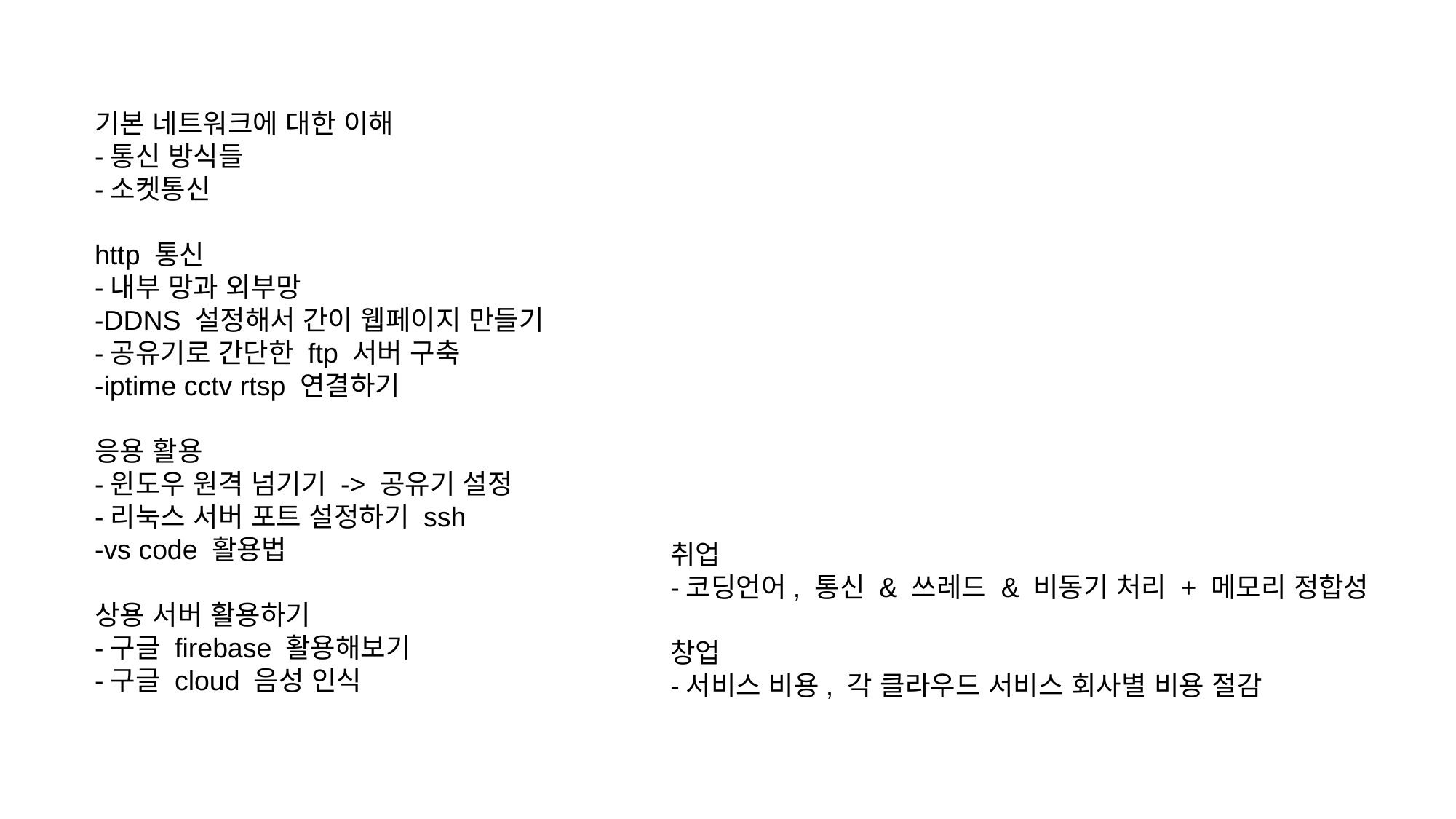

기본 네트워크에 대한 이해
-통신 방식들
-소켓통신

http 통신
-내부 망과 외부망
-DDNS 설정해서 간이 웹페이지 만들기
-공유기로 간단한 ftp 서버 구축
-iptime cctv rtsp 연결하기

응용 활용
-윈도우 원격 넘기기 -> 공유기 설정
-리눅스 서버 포트 설정하기 ssh
-vs code 활용법

상용 서버 활용하기
-구글 firebase 활용해보기
-구글 cloud 음성 인식
취업
-코딩언어, 통신 & 쓰레드 & 비동기 처리 + 메모리 정합성

창업
-서비스 비용, 각 클라우드 서비스 회사별 비용 절감